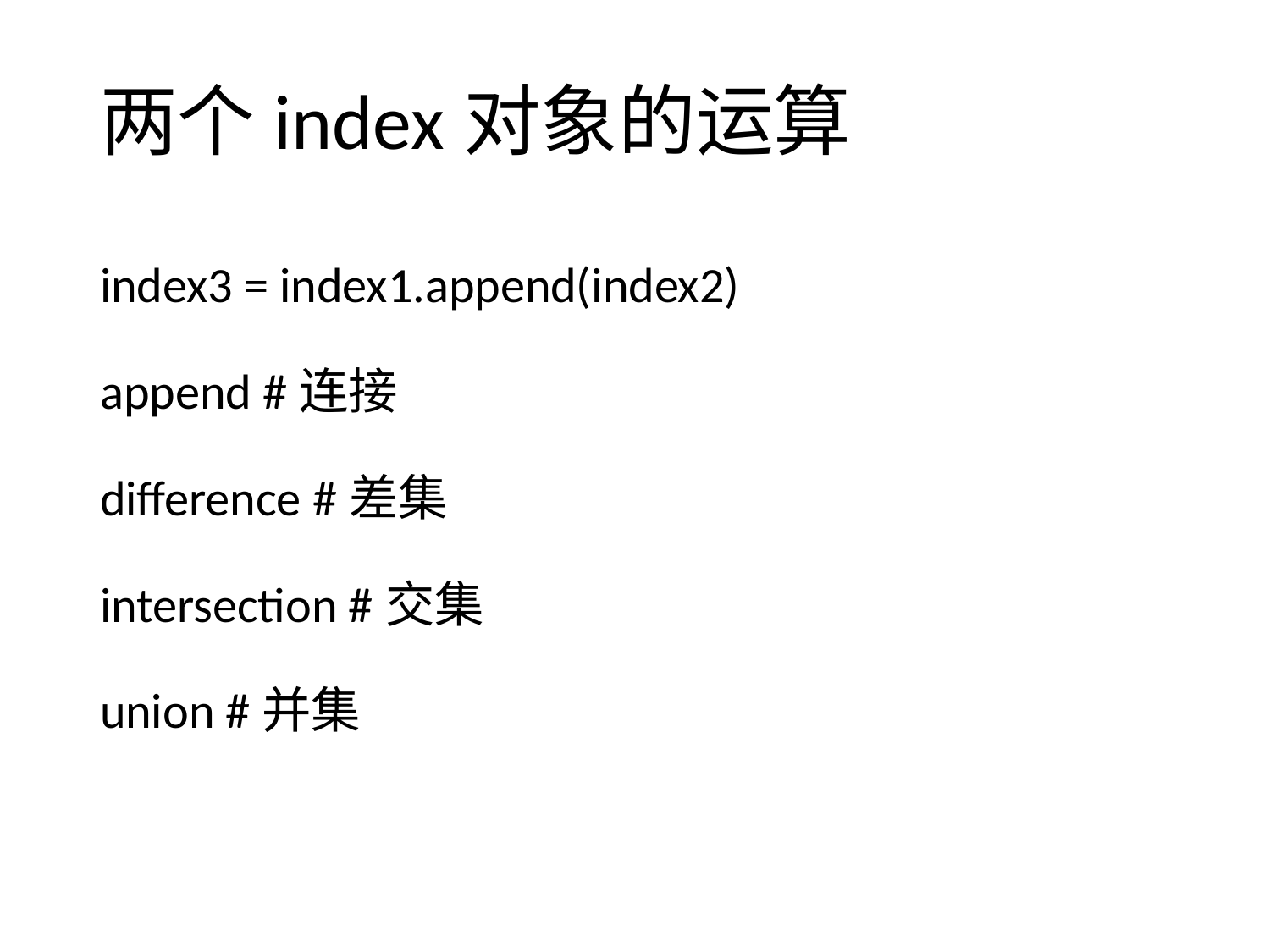

# 两个index对象的运算
index3 = index1.append(index2)
append #连接
difference #差集
intersection #交集
union #并集